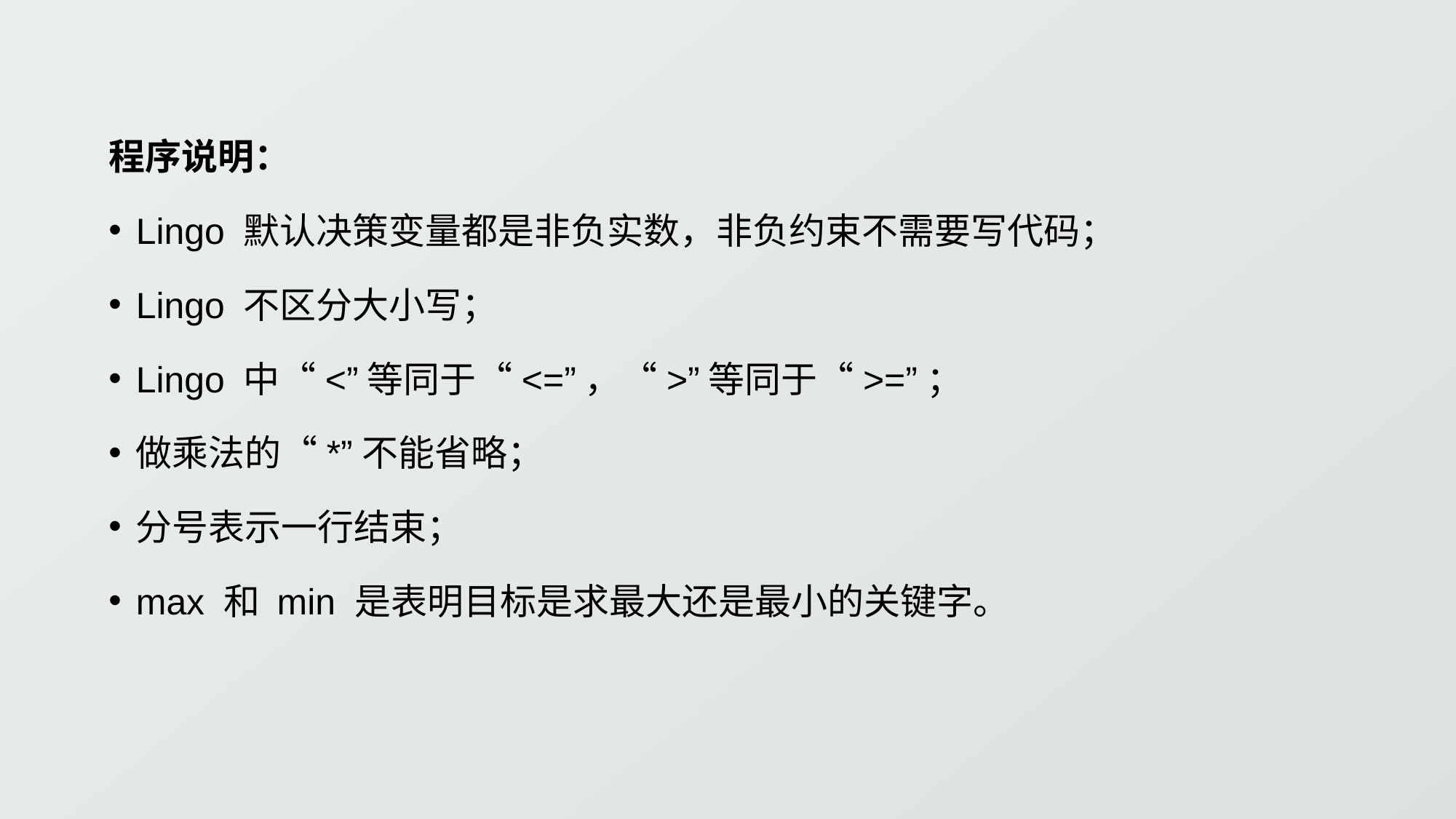

程序说明：
Lingo 默认决策变量都是非负实数，非负约束不需要写代码；
Lingo 不区分大小写；
Lingo 中“<”等同于“<=”，“>”等同于“>=”；
做乘法的“*”不能省略；
分号表示一行结束；
max 和 min 是表明目标是求最大还是最小的关键字。